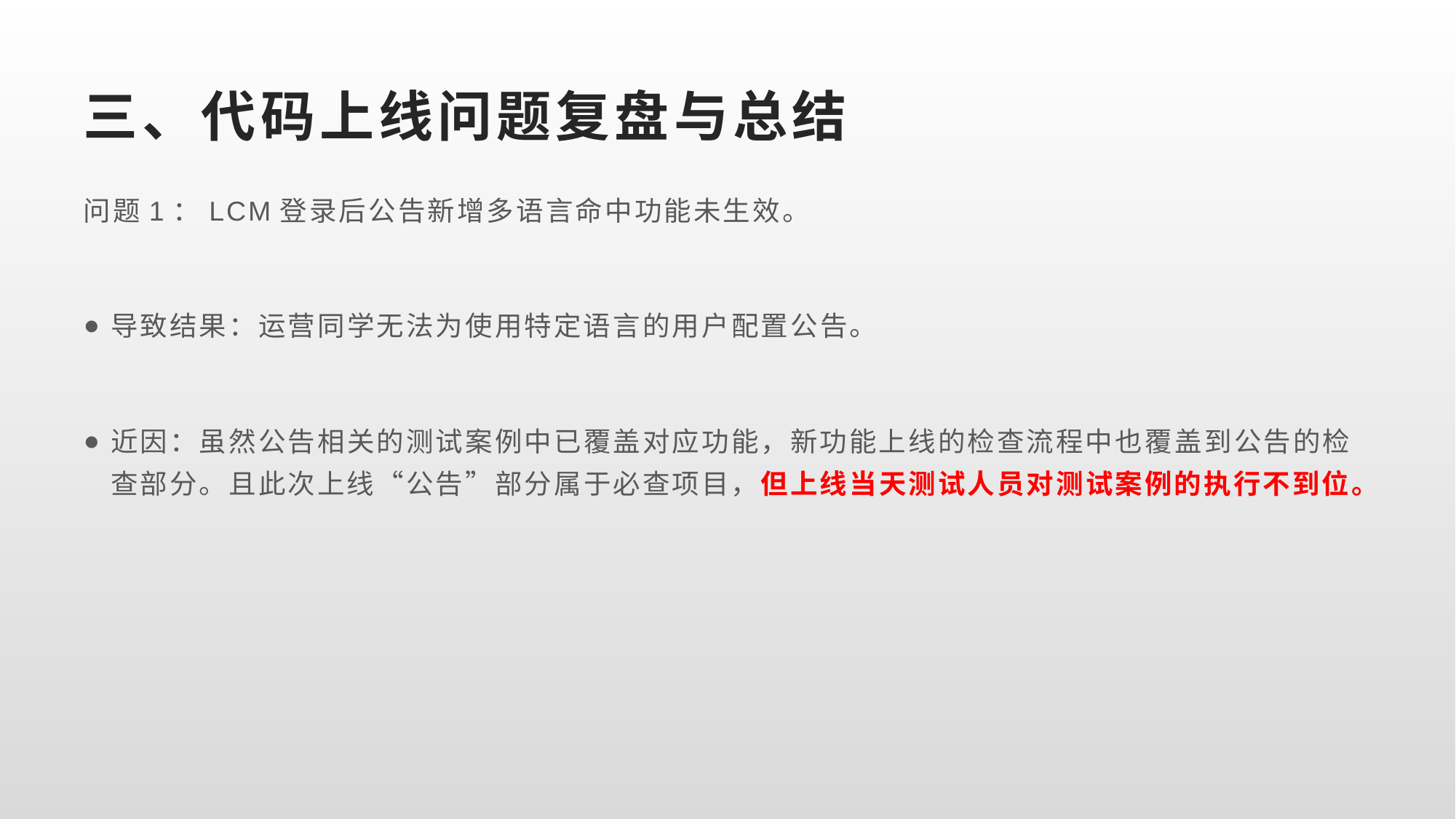

# 三、代码上线问题复盘与总结
问题1：LCM登录后公告新增多语言命中功能未生效。

导致结果：运营同学无法为使用特定语言的用户配置公告。

近因：虽然公告相关的测试案例中已覆盖对应功能，新功能上线的检查流程中也覆盖到公告的检查部分。且此次上线“公告”部分属于必查项目，但上线当天测试人员对测试案例的执行不到位。